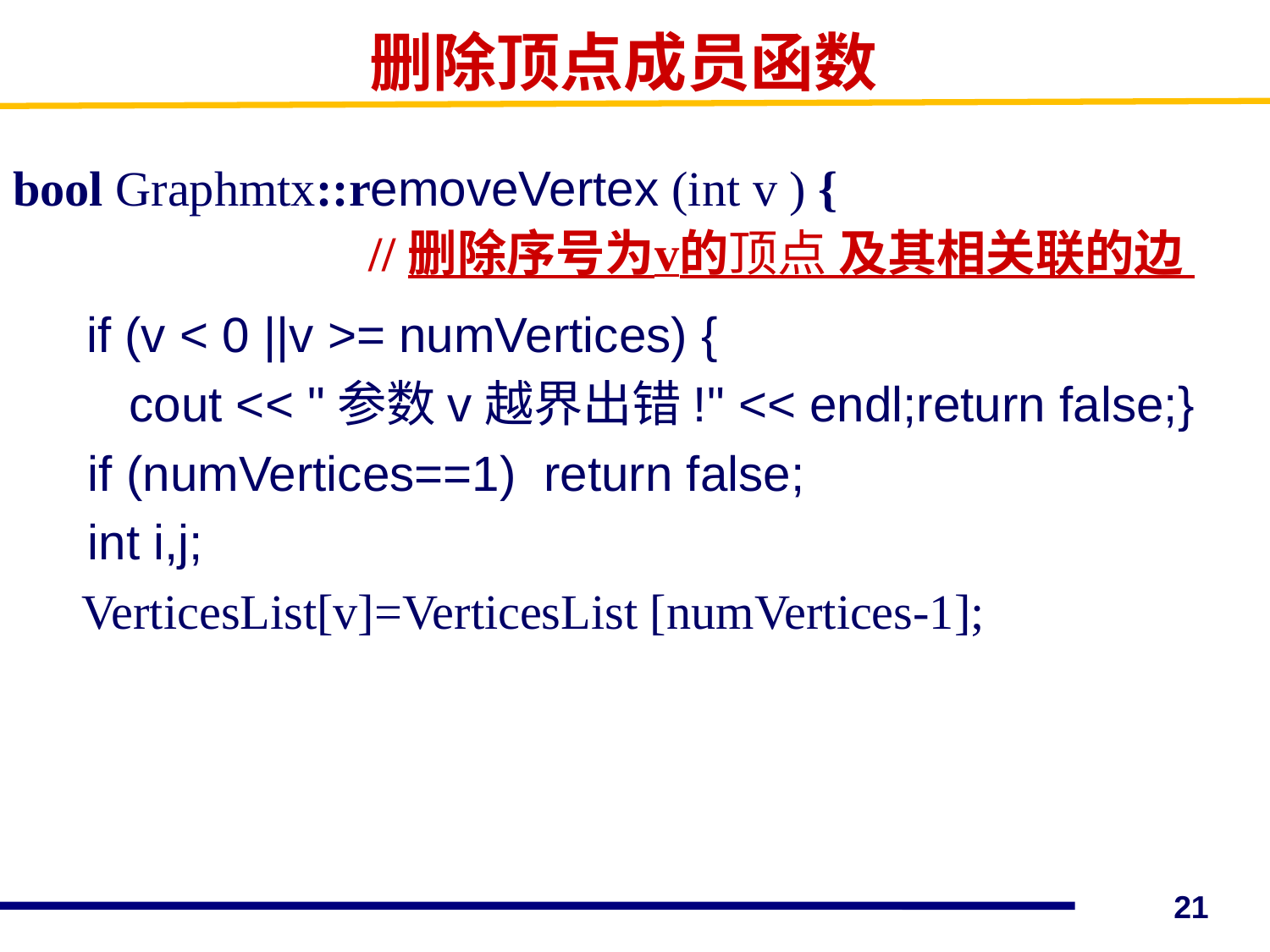

删除顶点成员函数
bool Graphmtx::removeVertex (int v ) {
                             //删除序号为v的顶点 及其相关联的边
      if (v < 0 ||v >= numVertices) {
	     cout << "参数v越界出错!" << endl;return false;}
	  if (numVertices==1)  return false;
	  int i,j;
     VerticesList[v]=VerticesList [numVertices-1];

21